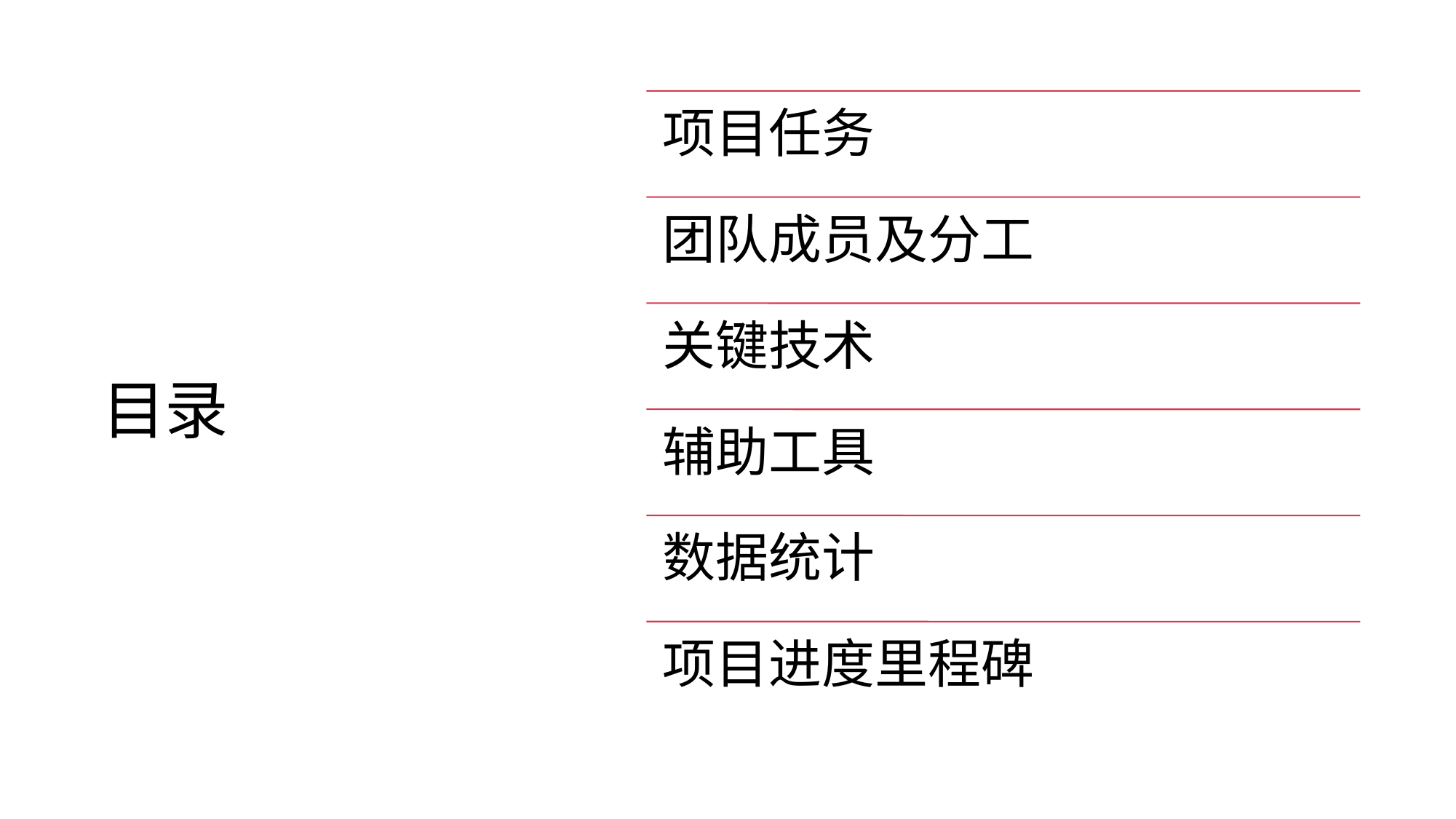

项目任务
团队成员及分工
关键技术
辅助工具
数据统计
项目进度里程碑
# 目录